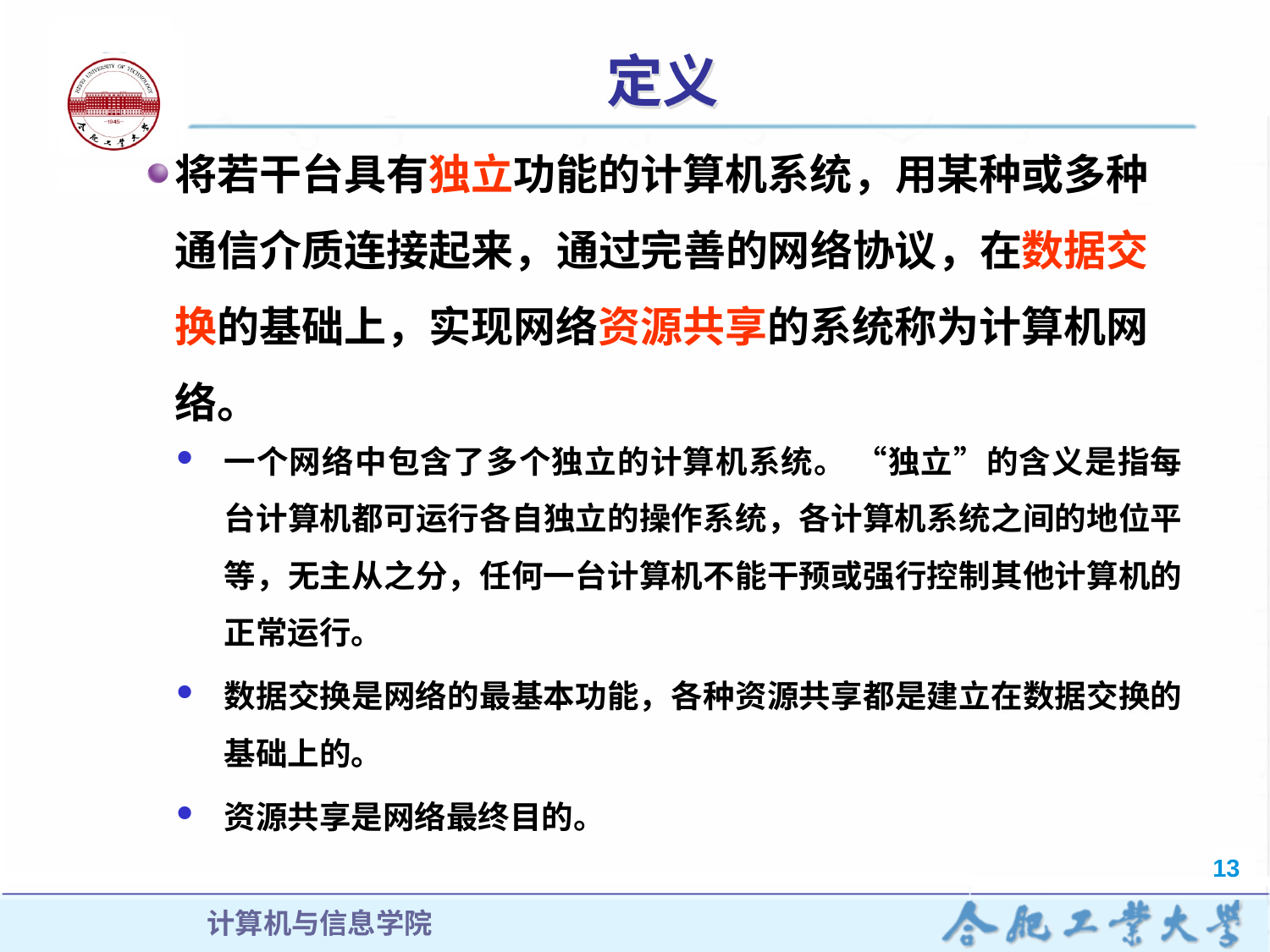

# 定义
将若干台具有独立功能的计算机系统，用某种或多种通信介质连接起来，通过完善的网络协议，在数据交换的基础上，实现网络资源共享的系统称为计算机网络。
一个网络中包含了多个独立的计算机系统。 “独立”的含义是指每台计算机都可运行各自独立的操作系统，各计算机系统之间的地位平等，无主从之分，任何一台计算机不能干预或强行控制其他计算机的正常运行。
数据交换是网络的最基本功能，各种资源共享都是建立在数据交换的基础上的。
资源共享是网络最终目的。